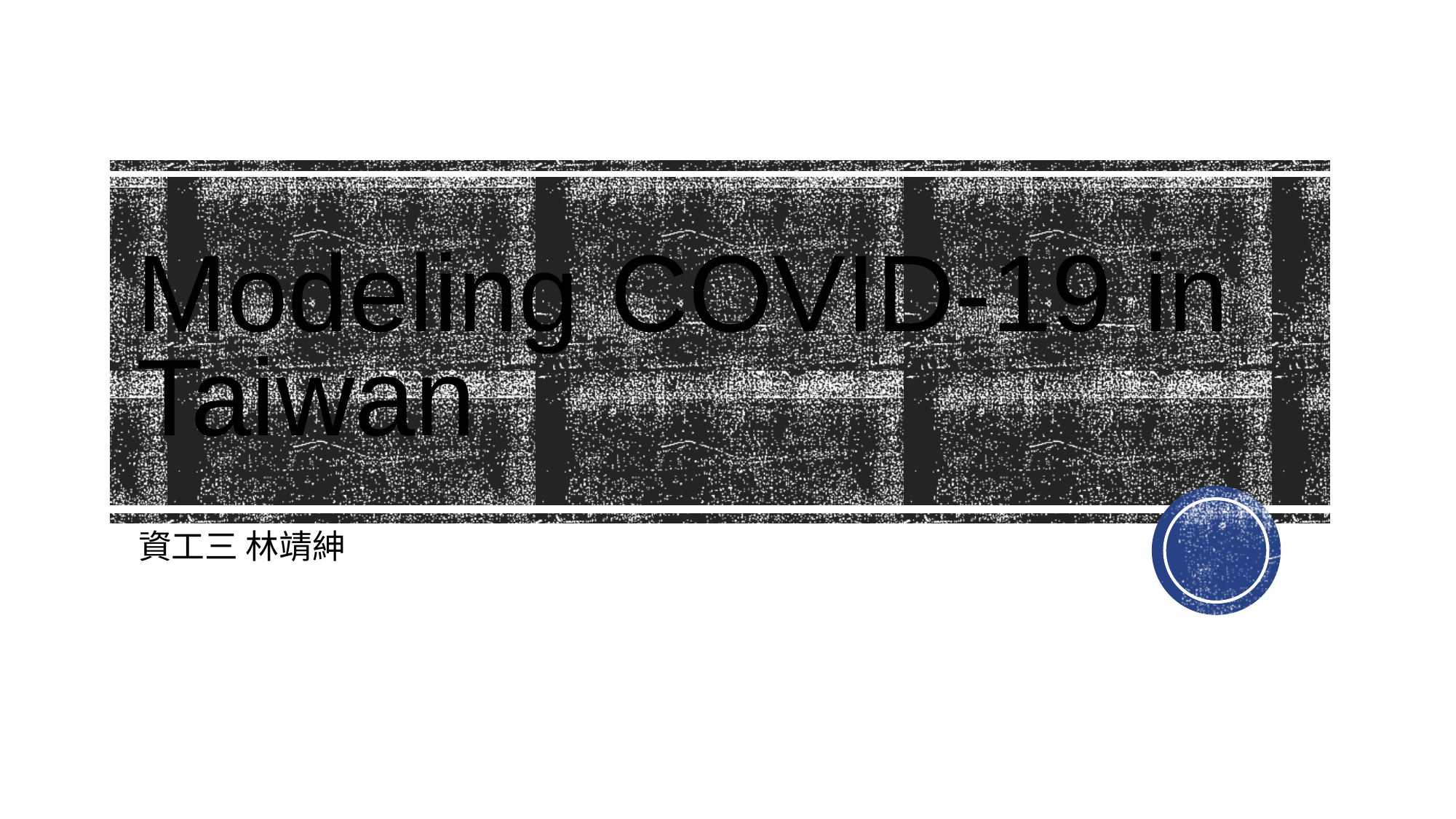

# Modeling COVID-19 in Taiwan
資工三 林靖紳